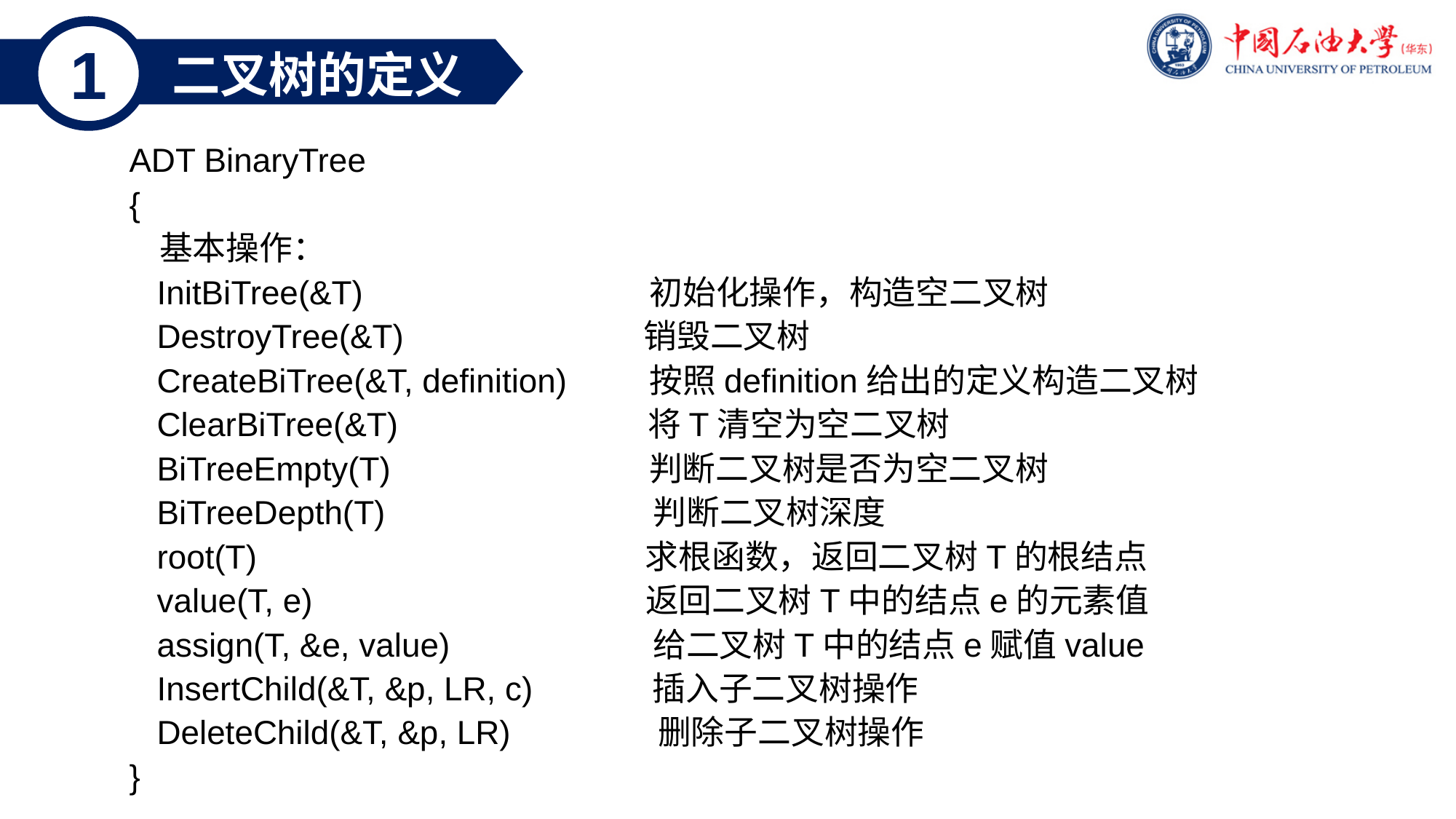

1
二叉树的定义
ADT BinaryTree
{
   基本操作：
   InitBiTree(&T)                              初始化操作，构造空二叉树
   DestroyTree(&T)                         销毁二叉树
   CreateBiTree(&T, definition)        按照definition给出的定义构造二叉树
   ClearBiTree(&T)                          将T清空为空二叉树
   BiTreeEmpty(T)                           判断二叉树是否为空二叉树
   BiTreeDepth(T)                            判断二叉树深度
   root(T)                                         求根函数，返回二叉树T的根结点
   value(T, e)                                   返回二叉树T中的结点e的元素值
   assign(T, &e, value)                     给二叉树T中的结点e赋值value
   InsertChild(&T, &p, LR, c)            插入子二叉树操作
   DeleteChild(&T, &p, LR)               删除子二叉树操作
}